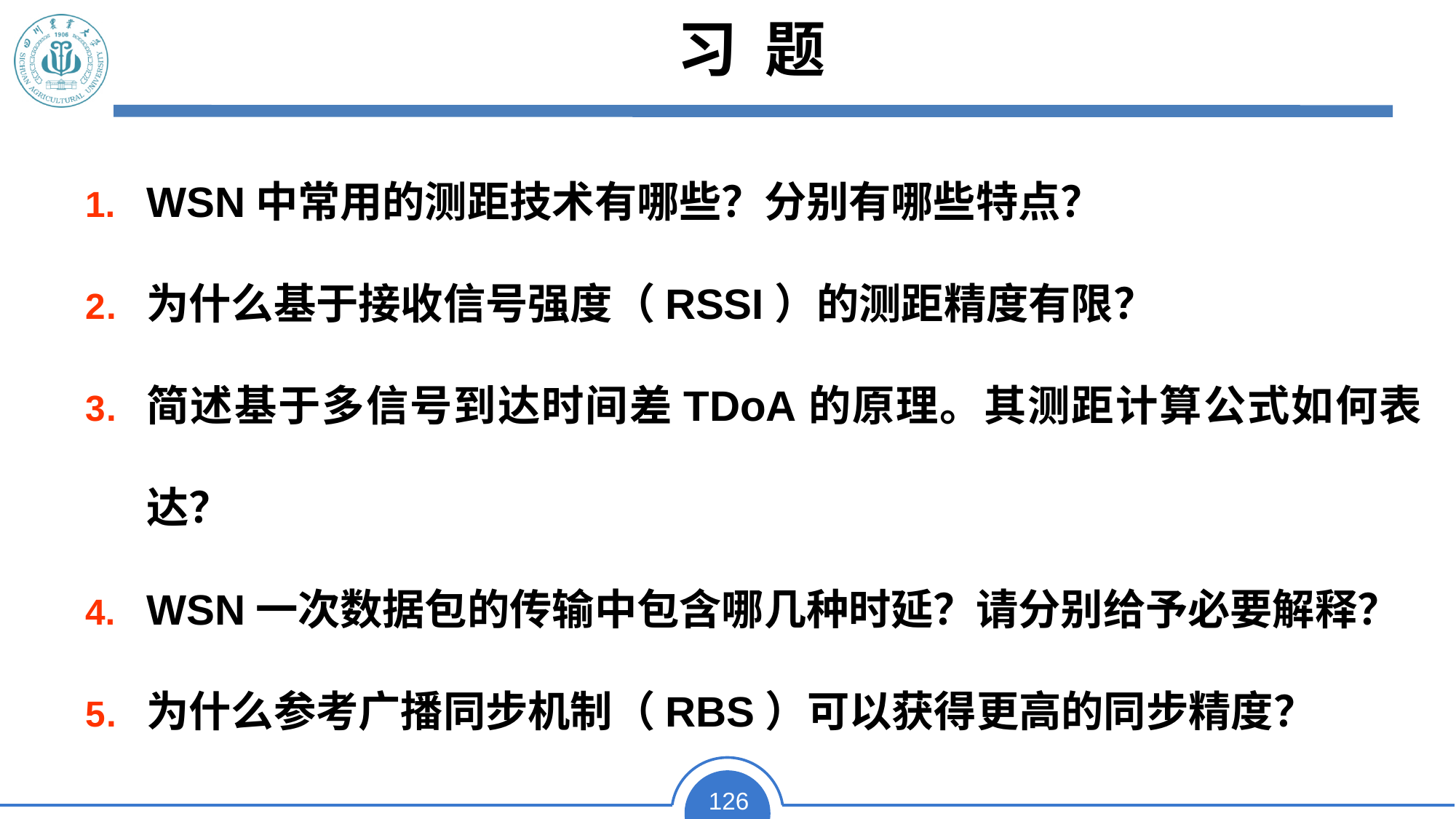

# 习  题
WSN中常用的测距技术有哪些？分别有哪些特点？
为什么基于接收信号强度（RSSI）的测距精度有限？
简述基于多信号到达时间差TDoA的原理。其测距计算公式如何表达？
WSN一次数据包的传输中包含哪几种时延？请分别给予必要解释？
为什么参考广播同步机制（RBS）可以获得更高的同步精度？